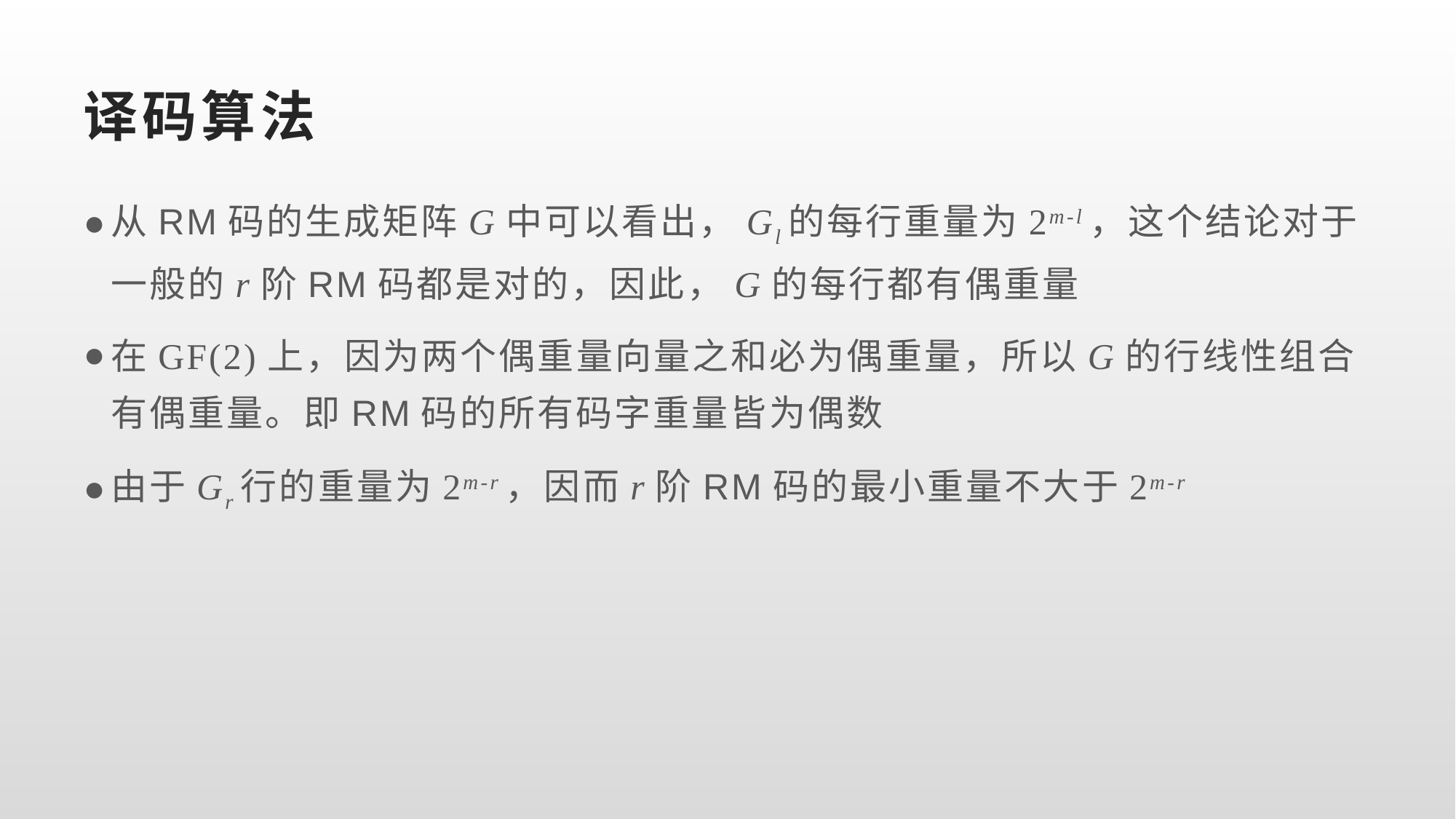

# 译码算法
从RM码的生成矩阵G中可以看出，Gl的每行重量为2m-l，这个结论对于一般的r阶RM码都是对的，因此，G的每行都有偶重量
在GF(2)上，因为两个偶重量向量之和必为偶重量，所以G的行线性组合有偶重量。即RM码的所有码字重量皆为偶数
由于Gr行的重量为2m-r，因而r阶RM码的最小重量不大于2m-r